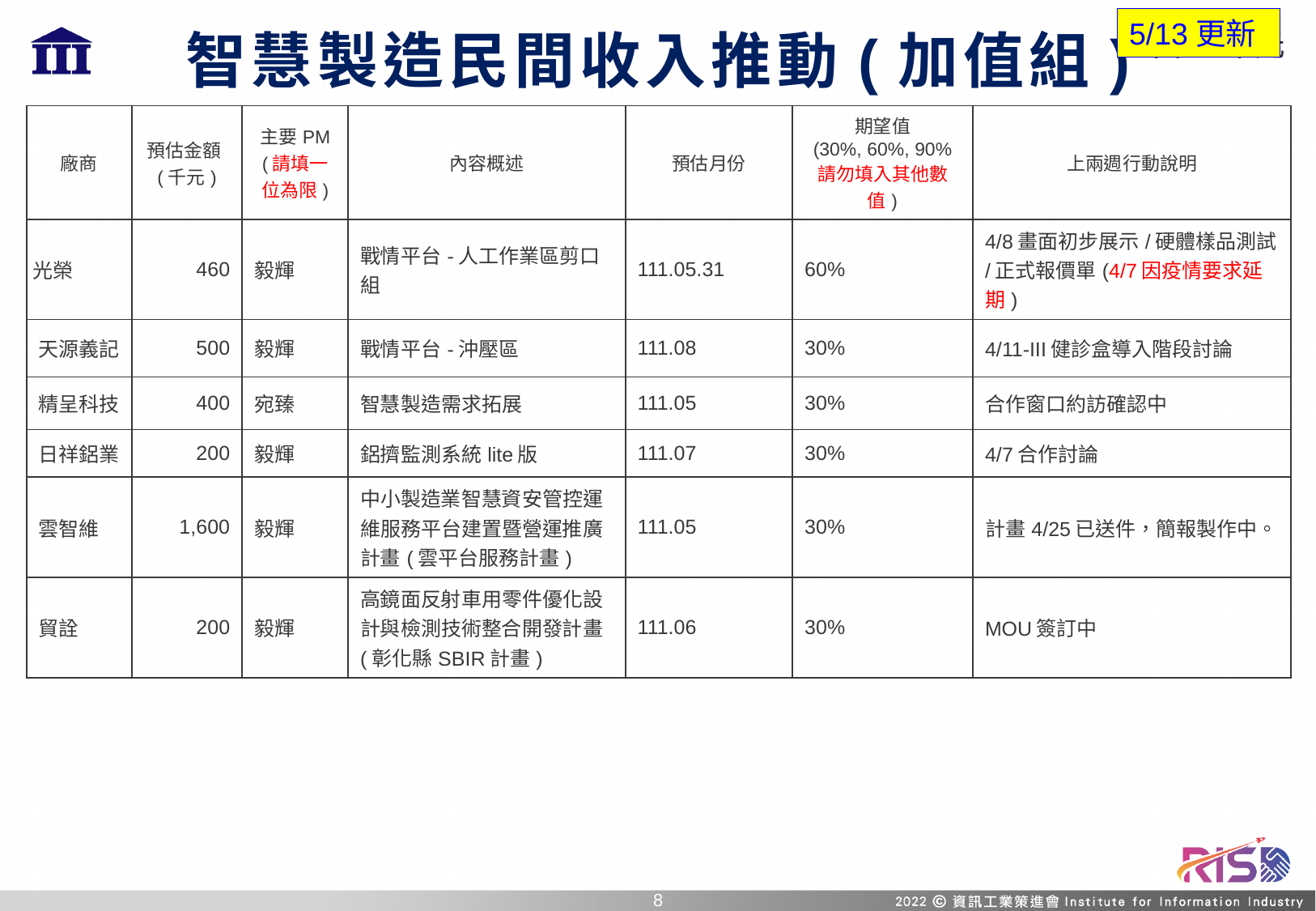

# 智慧製造民間收入推動(加值組)
5/13更新
單位:千元
| 廠商 | 預估金額(千元) | 主要PM (請填一位為限) | 內容概述 | 預估月份 | 期望值 (30%, 60%, 90% 請勿填入其他數值) | 上兩週行動說明 |
| --- | --- | --- | --- | --- | --- | --- |
| 光榮 | 460 | 毅輝 | 戰情平台-人工作業區剪口組 | 111.05.31 | 60% | 4/8畫面初步展示/硬體樣品測試/正式報價單(4/7因疫情要求延期) |
| 天源義記 | 500 | 毅輝 | 戰情平台-沖壓區 | 111.08 | 30% | 4/11-III健診盒導入階段討論 |
| 精呈科技 | 400 | 宛臻 | 智慧製造需求拓展 | 111.05 | 30% | 合作窗口約訪確認中 |
| 日祥鋁業 | 200 | 毅輝 | 鋁擠監測系統lite版 | 111.07 | 30% | 4/7合作討論 |
| 雲智維 | 1,600 | 毅輝 | 中小製造業智慧資安管控運維服務平台建置暨營運推廣計畫(雲平台服務計畫) | 111.05 | 30% | 計畫4/25已送件，簡報製作中。 |
| 貿詮 | 200 | 毅輝 | 高鏡面反射車用零件優化設計與檢測技術整合開發計畫(彰化縣SBIR計畫) | 111.06 | 30% | MOU簽訂中 |
8